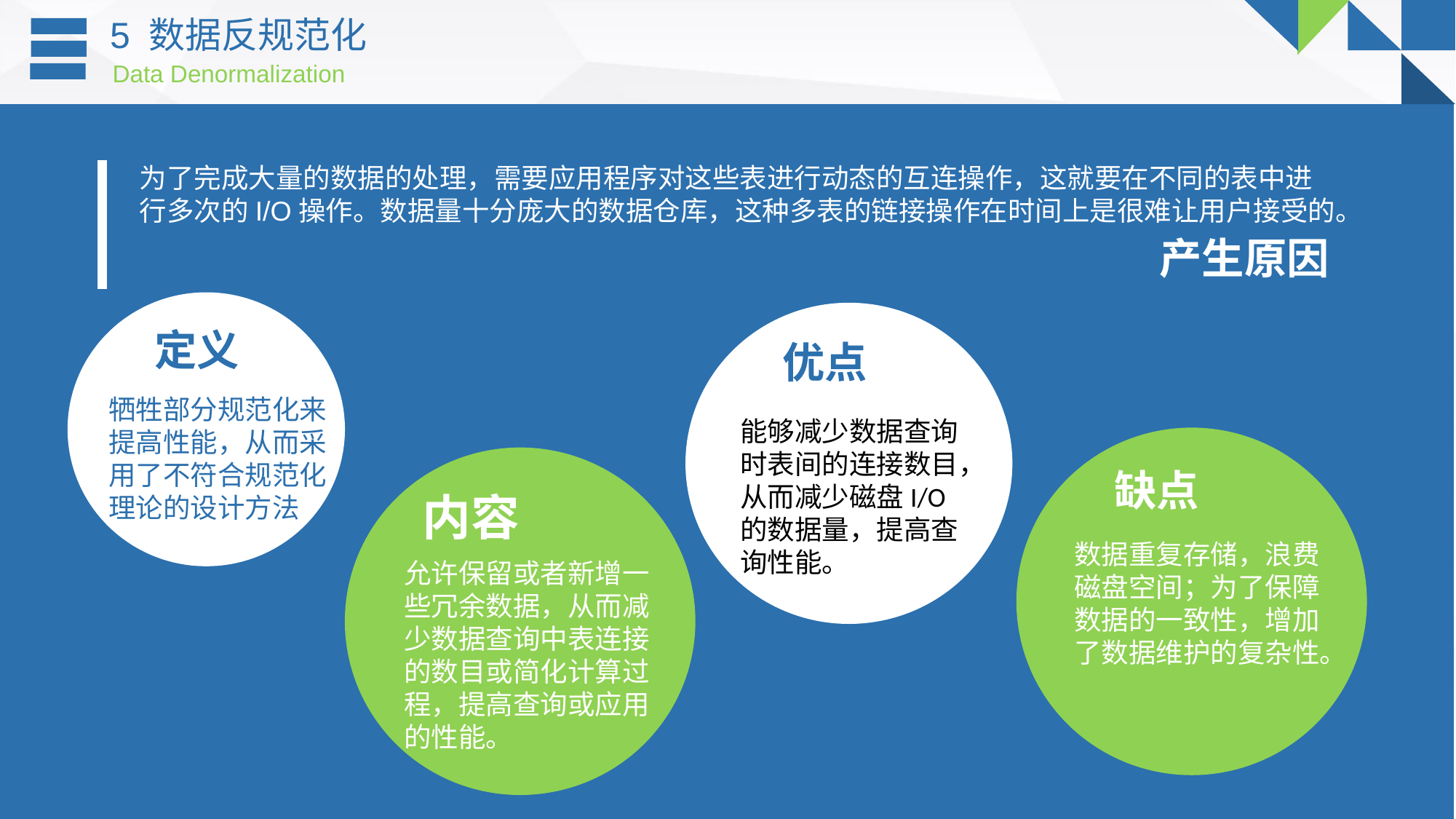

5 数据反规范化

Data Denormalization

为了完成大量的数据的处理，需要应用程序对这些表进行动态的互连操作，这就要在不同的表中进行多次的I/O操作。数据量十分庞大的数据仓库，这种多表的链接操作在时间上是很难让用户接受的。
产生原因

定义
优点
牺牲部分规范化来提高性能，从而采用了不符合规范化理论的设计方法
能够减少数据查询时表间的连接数目，从而减少磁盘I/O的数据量，提高查询性能。

缺点
内容
数据重复存储，浪费磁盘空间；为了保障数据的一致性，增加了数据维护的复杂性。
允许保留或者新增一些冗余数据，从而减少数据查询中表连接的数目或简化计算过程，提高查询或应用的性能。